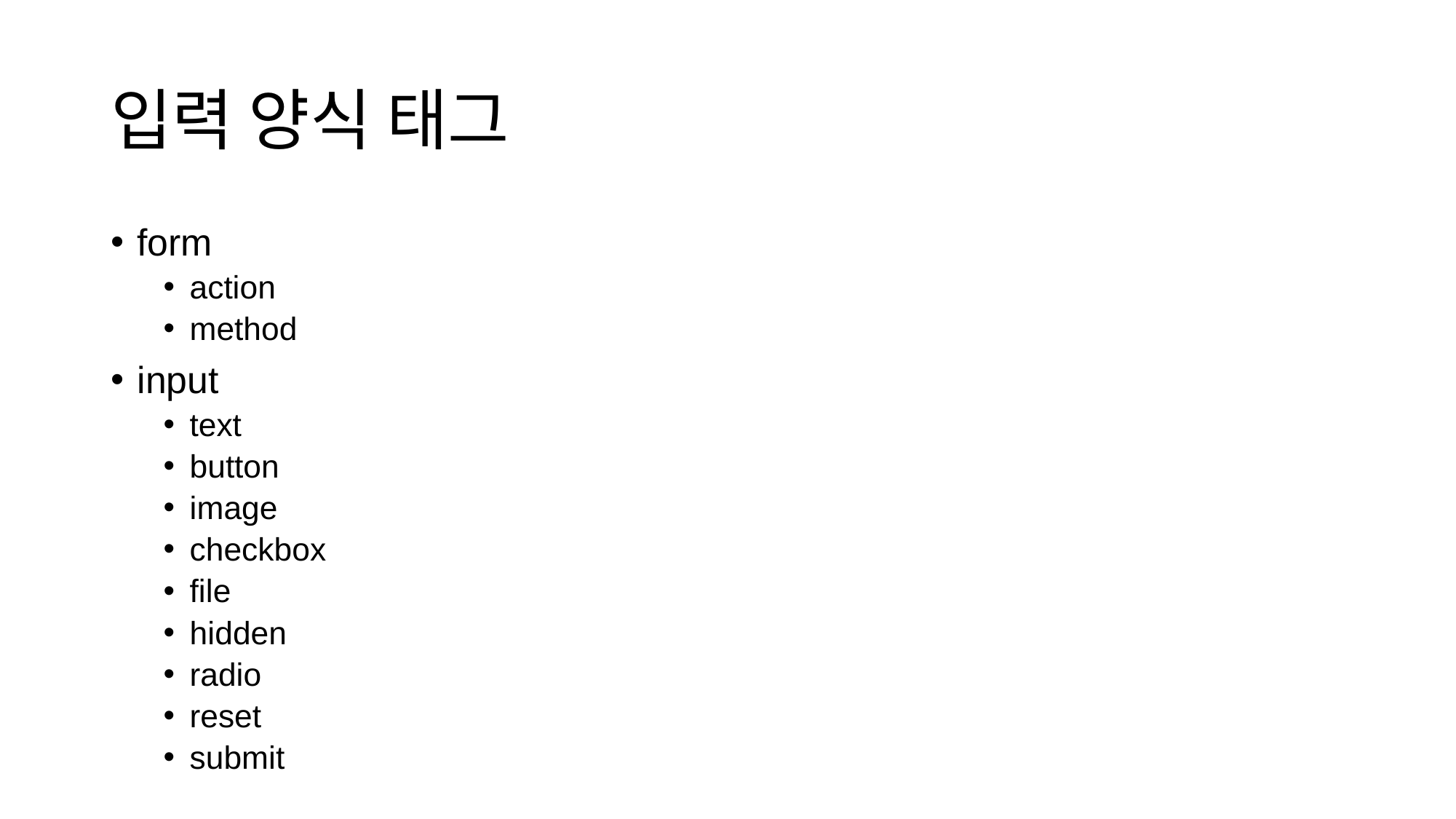

# 입력 양식 태그
form
action
method
input
text
button
image
checkbox
file
hidden
radio
reset
submit